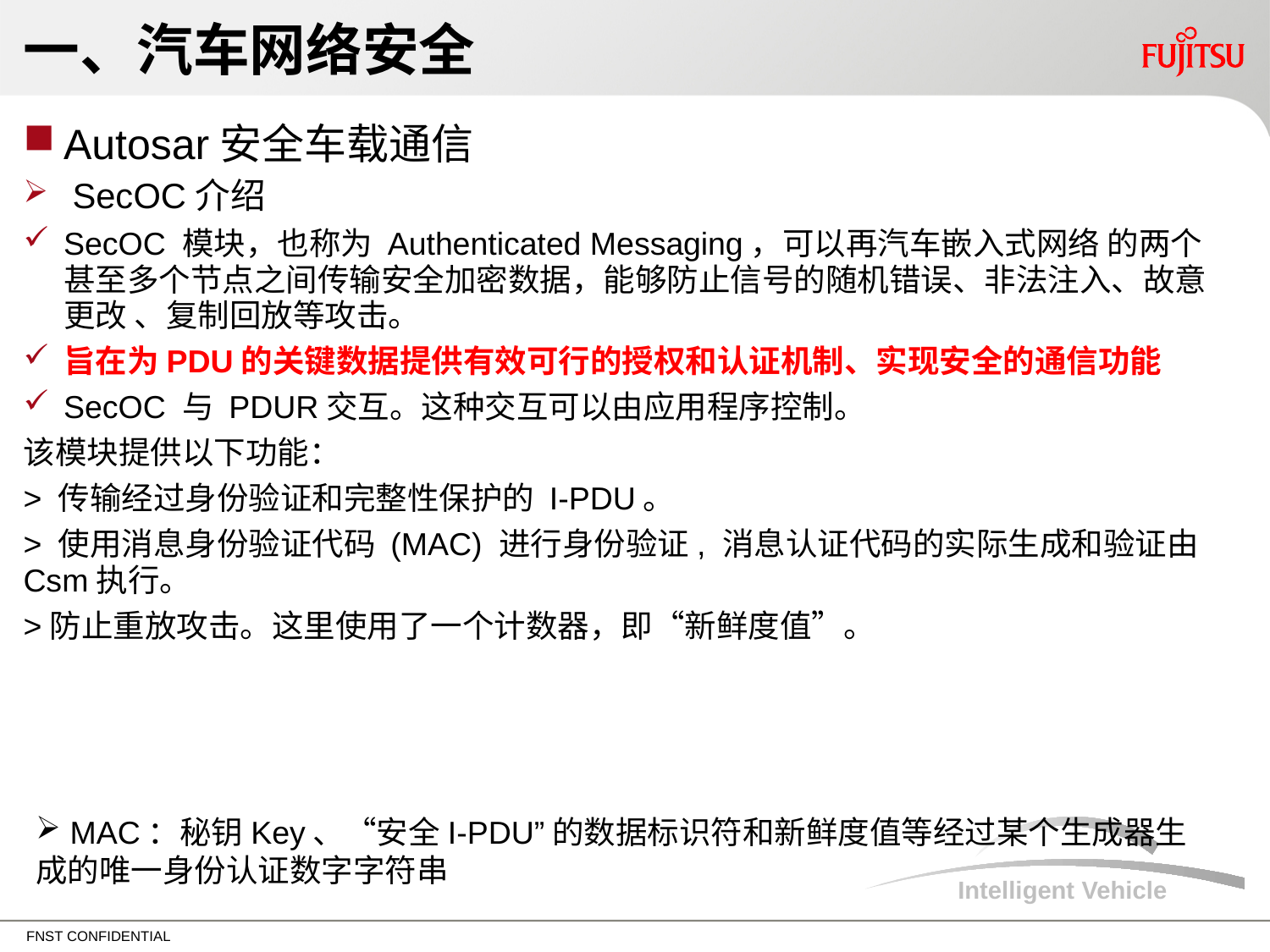

# 一、汽车网络安全
Autosar安全车载通信
 SecOC介绍
SecOC 模块，也称为 Authenticated Messaging，可以再汽车嵌入式网络 的两个甚至多个节点之间传输安全加密数据，能够防止信号的随机错误、非法注入、故意更改 、复制回放等攻击。
旨在为PDU的关键数据提供有效可行的授权和认证机制、实现安全的通信功能
SecOC 与 PDUR交互。这种交互可以由应用程序控制。
该模块提供以下功能：
> 传输经过身份验证和完整性保护的 I-PDU。
> 使用消息身份验证代码 (MAC) 进行身份验证, 消息认证代码的实际生成和验证由 Csm执行。
>防止重放攻击。这里使用了一个计数器，即“新鲜度值”。
 MAC：秘钥Key、“安全I-PDU”的数据标识符和新鲜度值等经过某个生成器生成的唯一身份认证数字字符串